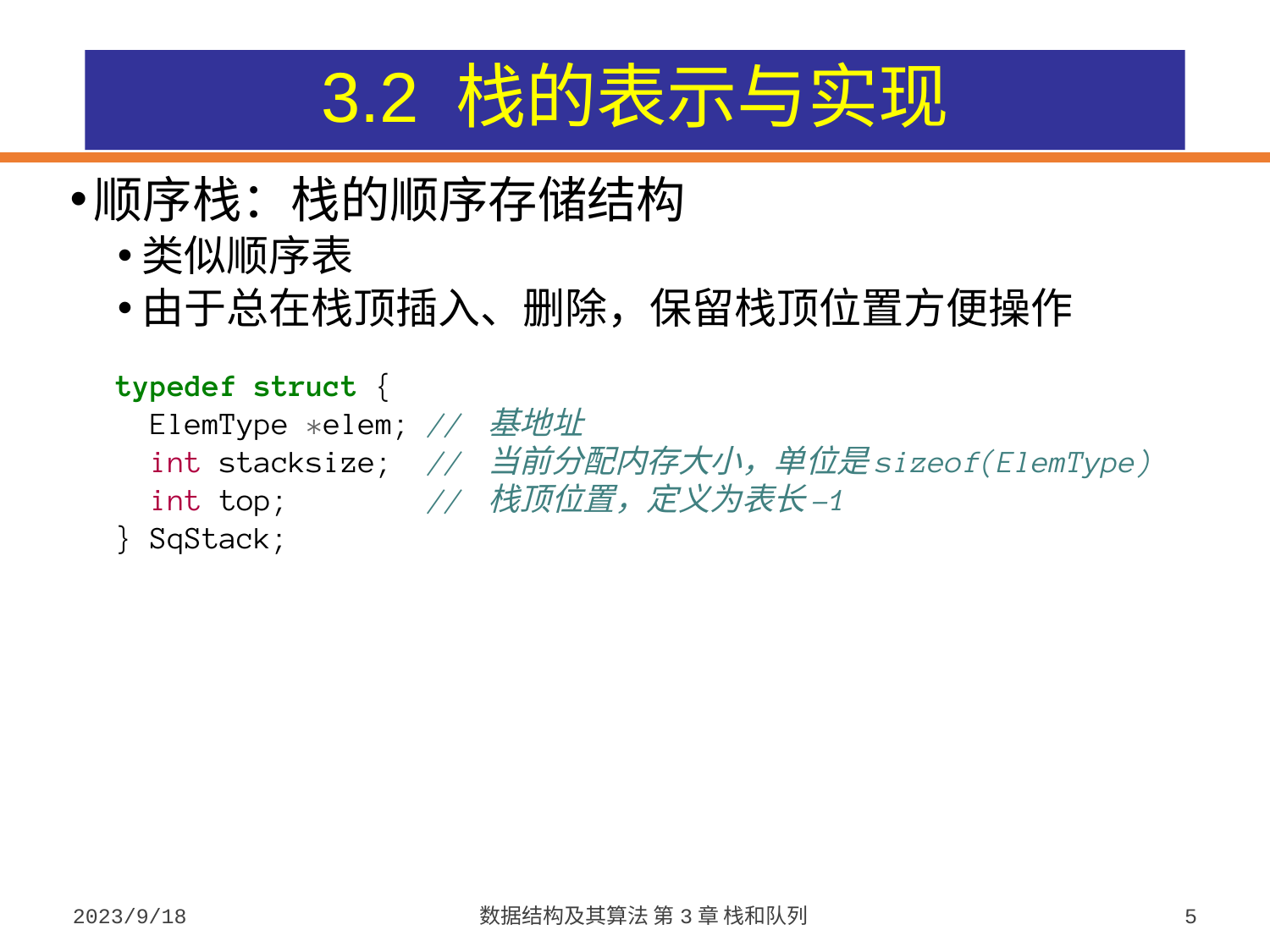

# 3.2 栈的表示与实现
顺序栈：栈的顺序存储结构
类似顺序表
由于总在栈顶插入、删除，保留栈顶位置方便操作
typedef struct {
  ElemType *elem; // 基地址
  int stacksize;  // 当前分配内存大小，单位是sizeof(ElemType)
  int top;        // 栈顶位置，定义为表长-1
} SqStack;
2023/9/18
数据结构及其算法 第3章 栈和队列
5